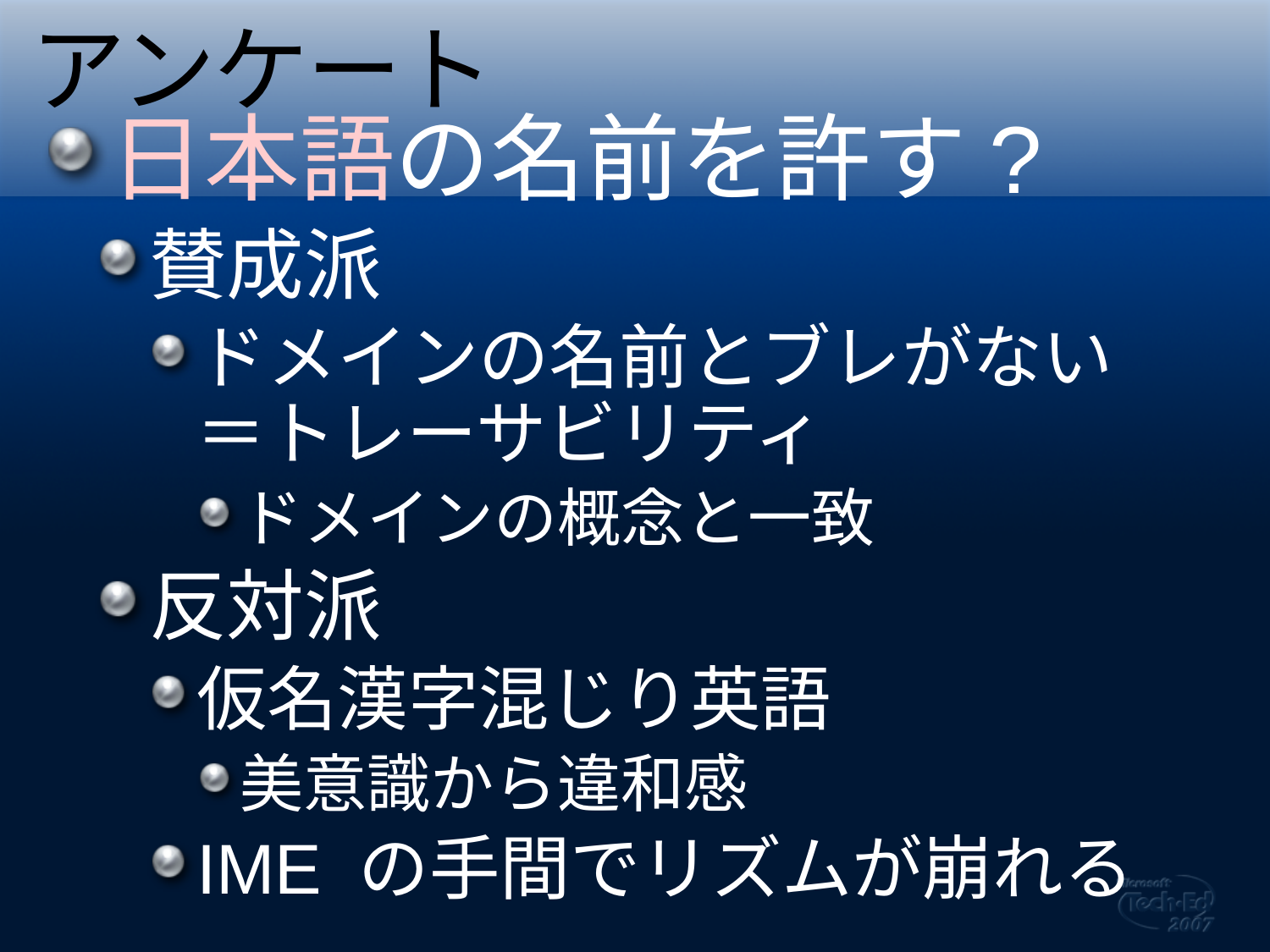

# アンケート
日本語の名前を許す?
賛成派
ドメインの名前とブレがない
＝トレーサビリティ
ドメインの概念と一致
反対派
仮名漢字混じり英語
美意識から違和感
IME の手間でリズムが崩れる